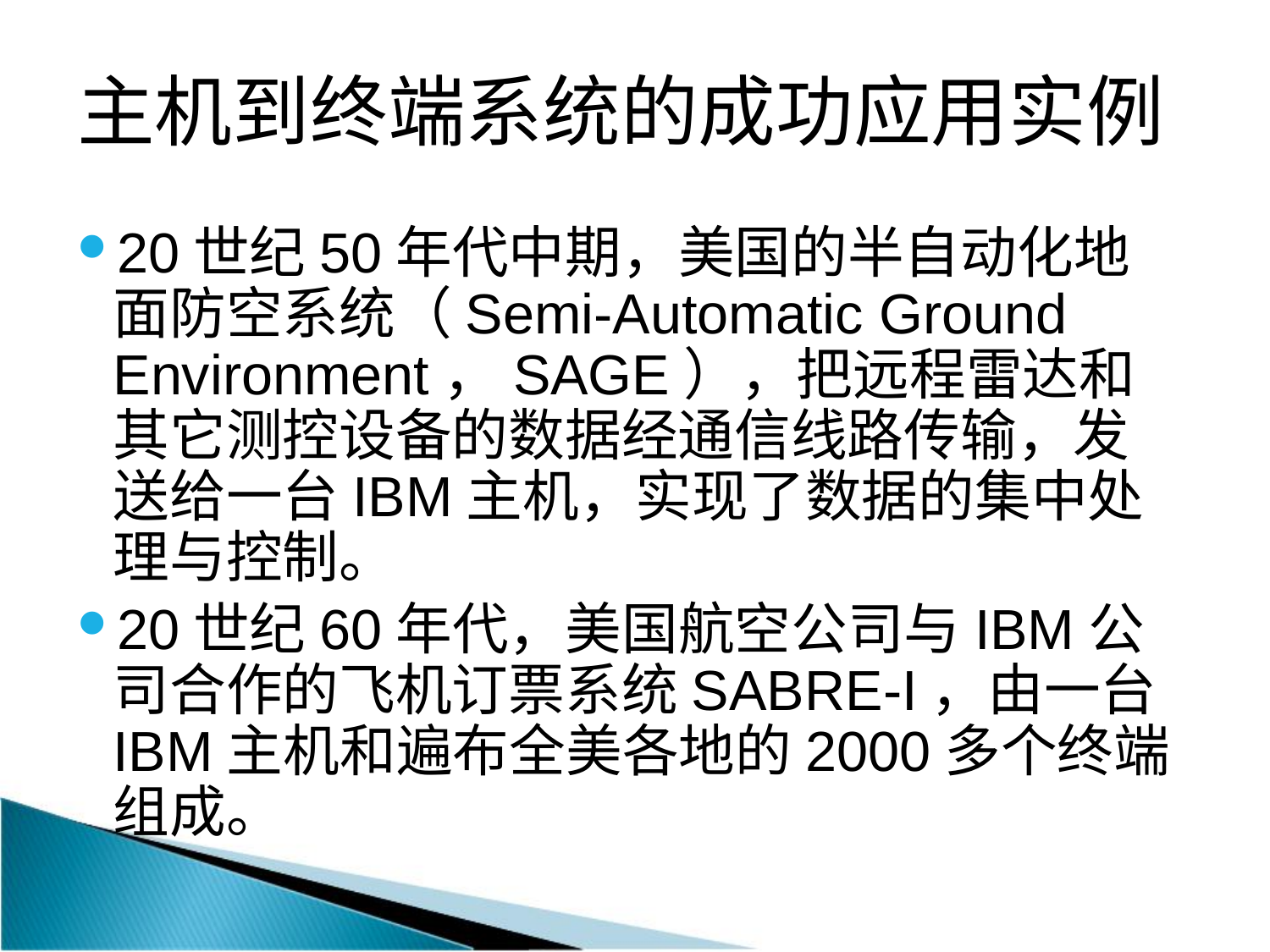

主机到终端系统的成功应用实例
20世纪50年代中期，美国的半自动化地面防空系统（Semi-Automatic Ground Environment，SAGE），把远程雷达和其它测控设备的数据经通信线路传输，发送给一台IBM主机，实现了数据的集中处理与控制。
20世纪60年代，美国航空公司与IBM公司合作的飞机订票系统SABRE-I，由一台IBM主机和遍布全美各地的2000多个终端组成。